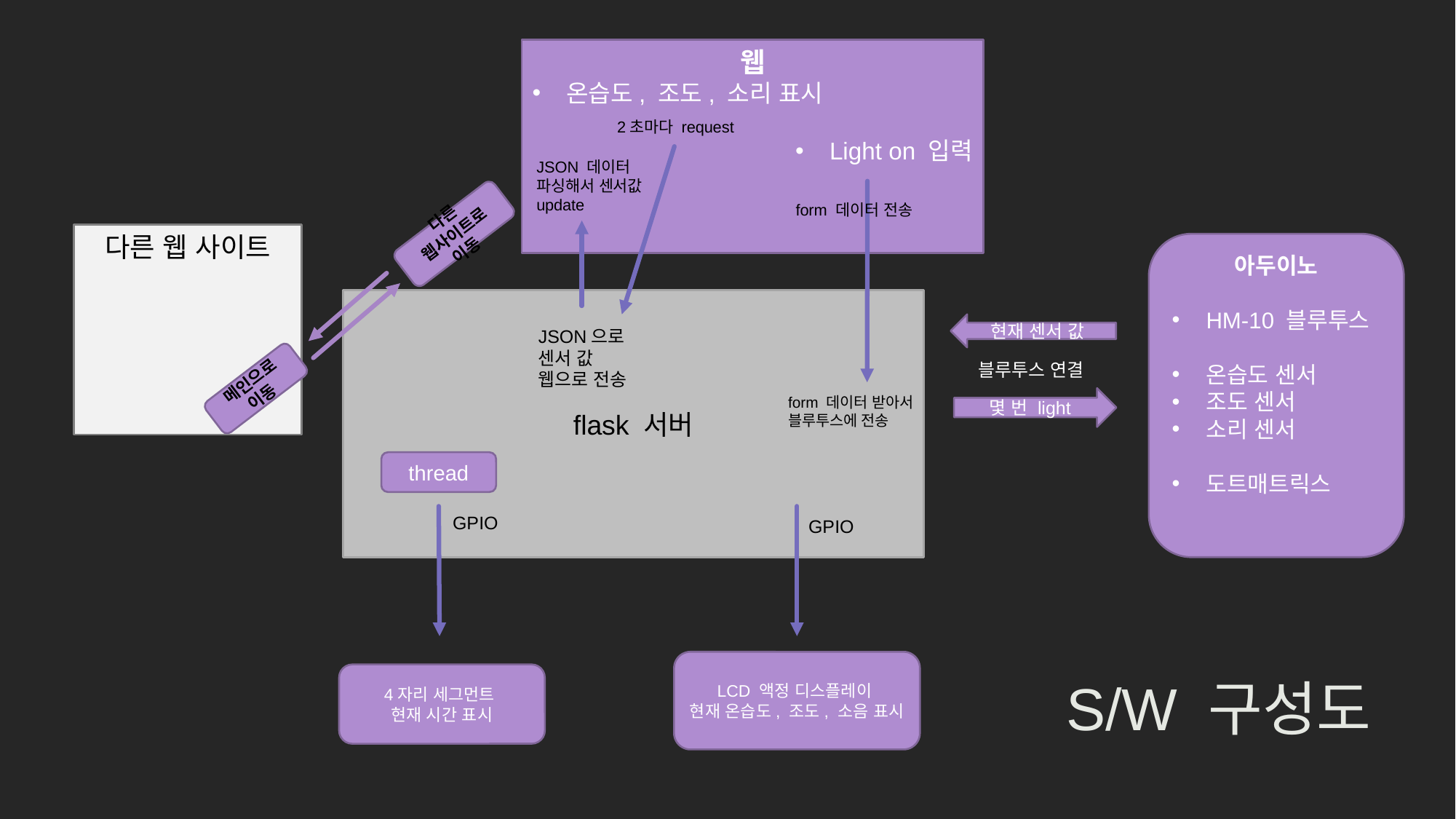

웹
온습도, 조도, 소리 표시

Light on 입력
2초마다 request
JSON 데이터 파싱해서 센서값 update
form 데이터 전송
다른 웹 사이트
아두이노

HM-10 블루투스

온습도 센서
조도 센서
소리 센서

도트매트릭스
다른 웹사이트로 이동
메인으로 이동
flask 서버
현재 센서 값
블루투스 연결
몇 번 light
JSON으로 센서 값 웹으로 전송
form 데이터 받아서 블루투스에 전송
thread
GPIO
GPIO
S/W 구성도
LCD 액정 디스플레이
현재 온습도, 조도, 소음 표시
4자리 세그먼트
현재 시간 표시